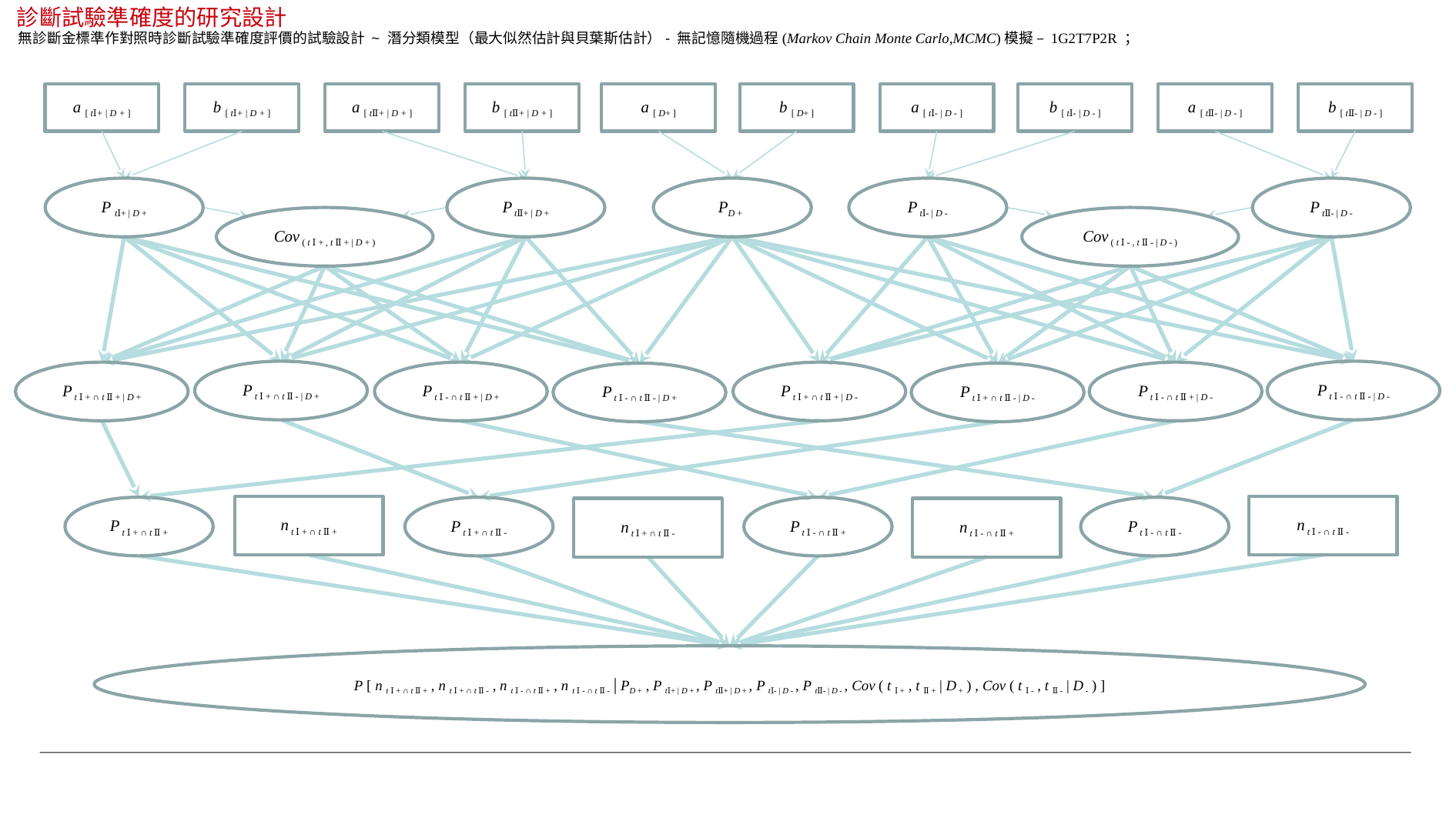

診斷試驗準確度的研究設計
無診斷金標準作對照時診斷試驗準確度評價的試驗設計 ~ 潛分類模型（最大似然估計與貝葉斯估計）- 無記憶隨機過程(Markov Chain Monte Carlo,MCMC)模擬 – 1G2T7P2R ；
a [ tⅠ+ | D + ]
b [ tⅠ+ | D + ]
a [ tⅡ+ | D + ]
b [ tⅡ+ | D + ]
a [ D+ ]
b [ D+ ]
a [ tⅠ- | D - ]
b [ tⅠ- | D - ]
a [ tⅡ- | D - ]
b [ tⅡ- | D - ]
P tⅡ- | D -
P tⅠ- | D -
P tⅠ+ | D +
PD +
P tⅡ+ | D +
Cov ( t Ⅰ - , t Ⅱ - | D - )
Cov ( t Ⅰ + , t Ⅱ + | D + )
P t Ⅰ + ∩ t Ⅱ - | D +
P t Ⅰ - ∩ t Ⅱ - | D -
P t Ⅰ + ∩ t Ⅱ + | D -
P t Ⅰ - ∩ t Ⅱ + | D -
P t Ⅰ + ∩ t Ⅱ + | D +
P t Ⅰ - ∩ t Ⅱ + | D +
P t Ⅰ - ∩ t Ⅱ - | D +
P t Ⅰ + ∩ t Ⅱ - | D -
n t Ⅰ + ∩ t Ⅱ +
n t Ⅰ - ∩ t Ⅱ -
P t Ⅰ + ∩ t Ⅱ +
P t Ⅰ - ∩ t Ⅱ +
P t Ⅰ - ∩ t Ⅱ -
P t Ⅰ + ∩ t Ⅱ -
n t Ⅰ + ∩ t Ⅱ -
n t Ⅰ - ∩ t Ⅱ +
P [ n t Ⅰ + ∩ t Ⅱ + , n t Ⅰ + ∩ t Ⅱ - , n t Ⅰ - ∩ t Ⅱ + , n t Ⅰ - ∩ t Ⅱ - | PD + , P tⅠ+ | D + , P tⅡ+ | D + , P tⅠ- | D - , P tⅡ- | D - , Cov ( t Ⅰ + , t Ⅱ + | D + ) , Cov ( t Ⅰ - , t Ⅱ - | D - ) ]